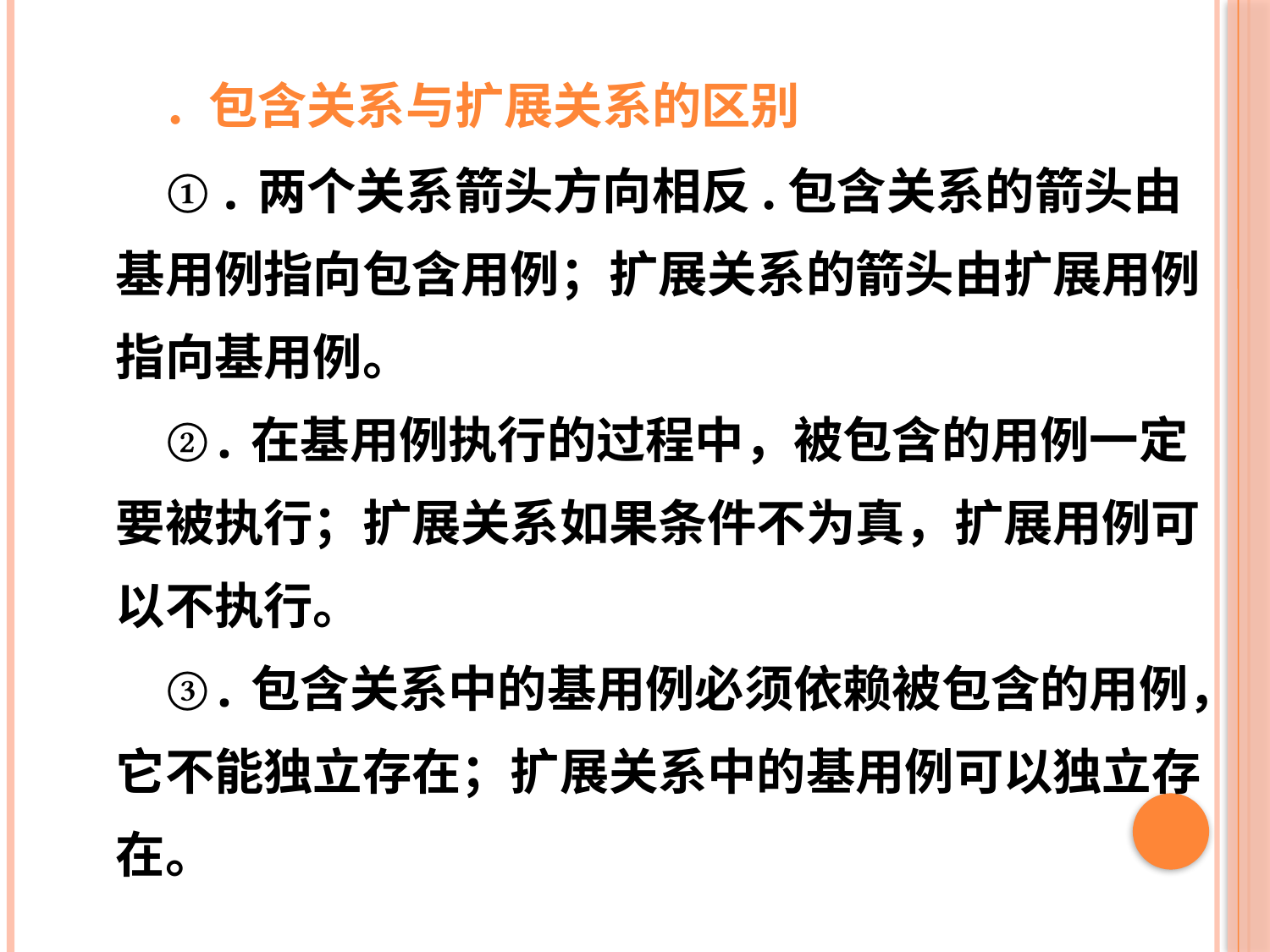

5. 包含关系与扩展关系的区别
   ①.两个关系箭头方向相反.包含关系的箭头由基用例指向包含用例；扩展关系的箭头由扩展用例指向基用例。
   ②.在基用例执行的过程中，被包含的用例一定要被执行；扩展关系如果条件不为真，扩展用例可以不执行。
   ③.包含关系中的基用例必须依赖被包含的用例，它不能独立存在；扩展关系中的基用例可以独立存在。